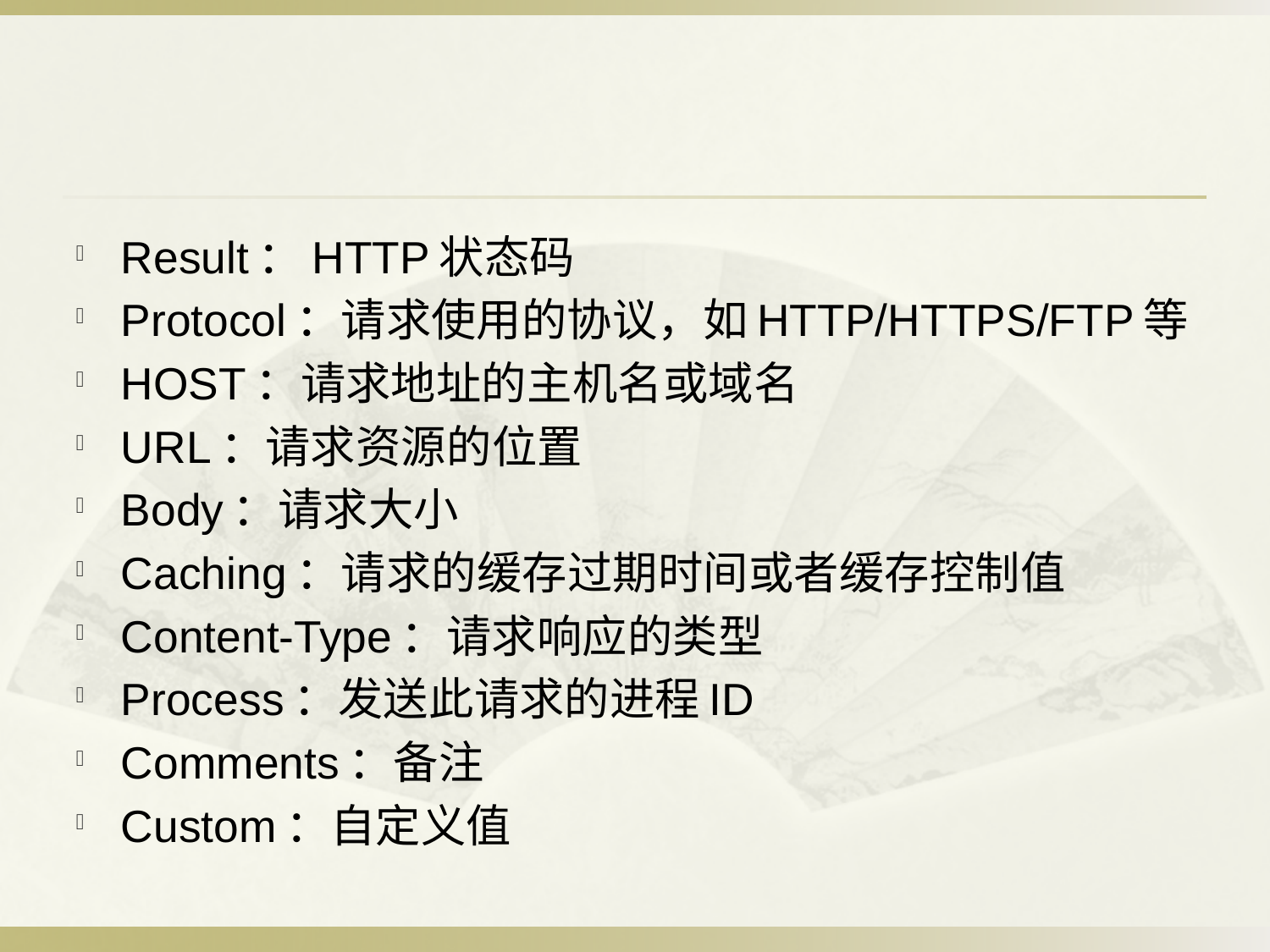

#
Result：HTTP状态码
Protocol：请求使用的协议，如HTTP/HTTPS/FTP等
HOST：请求地址的主机名或域名
URL：请求资源的位置
Body：请求大小
Caching：请求的缓存过期时间或者缓存控制值
Content-Type：请求响应的类型
Process：发送此请求的进程ID
Comments：备注
Custom：自定义值